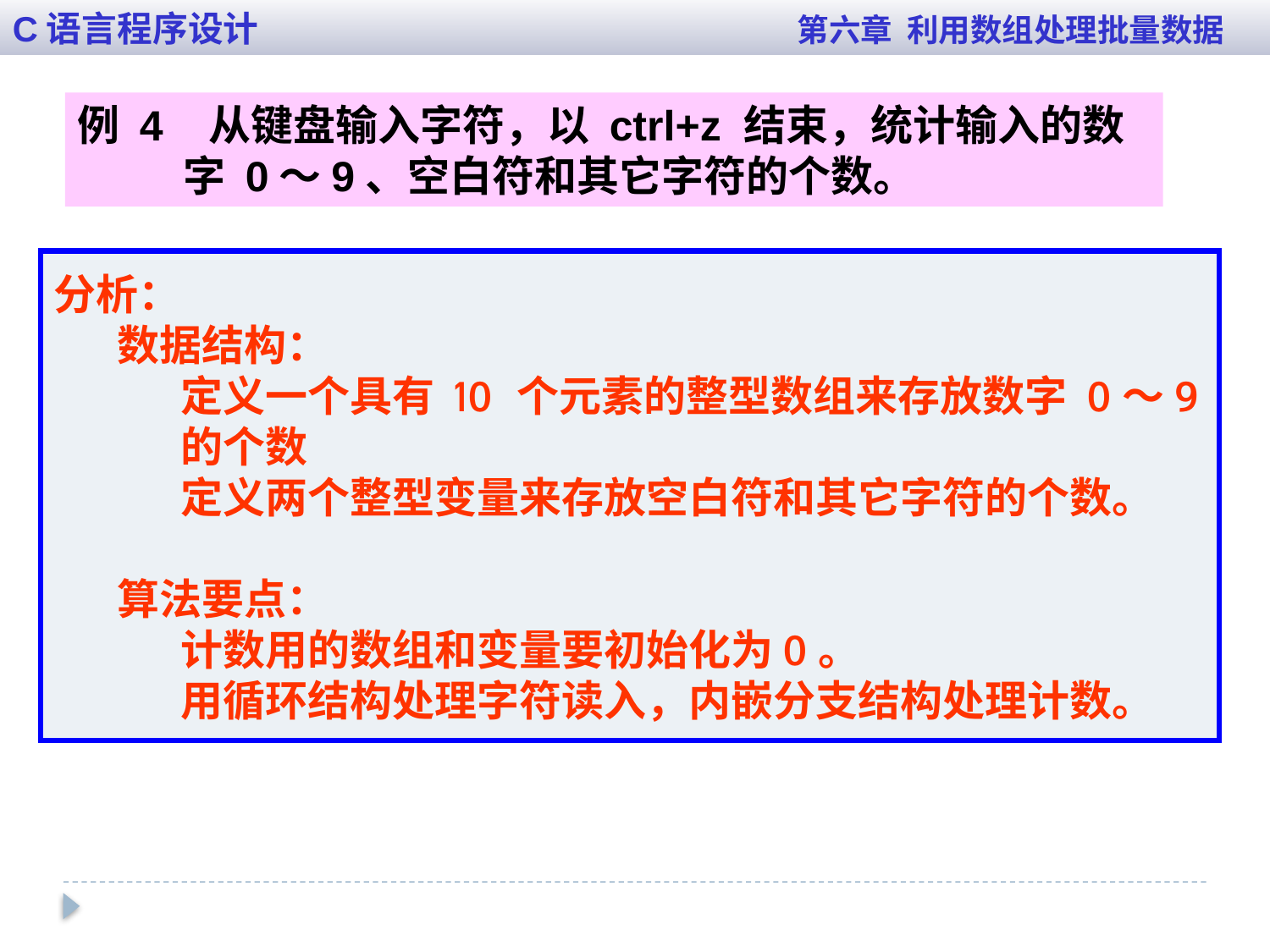

C语言程序设计                                                                   第六章  利用数组处理批量数据
例 4   从键盘输入字符，以 ctrl+z 结束，统计输入的数字 0～9、空白符和其它字符的个数。
分析：
数据结构：
定义一个具有 10 个元素的整型数组来存放数字 0～9 的个数
定义两个整型变量来存放空白符和其它字符的个数。

算法要点：
计数用的数组和变量要初始化为0。
用循环结构处理字符读入，内嵌分支结构处理计数。